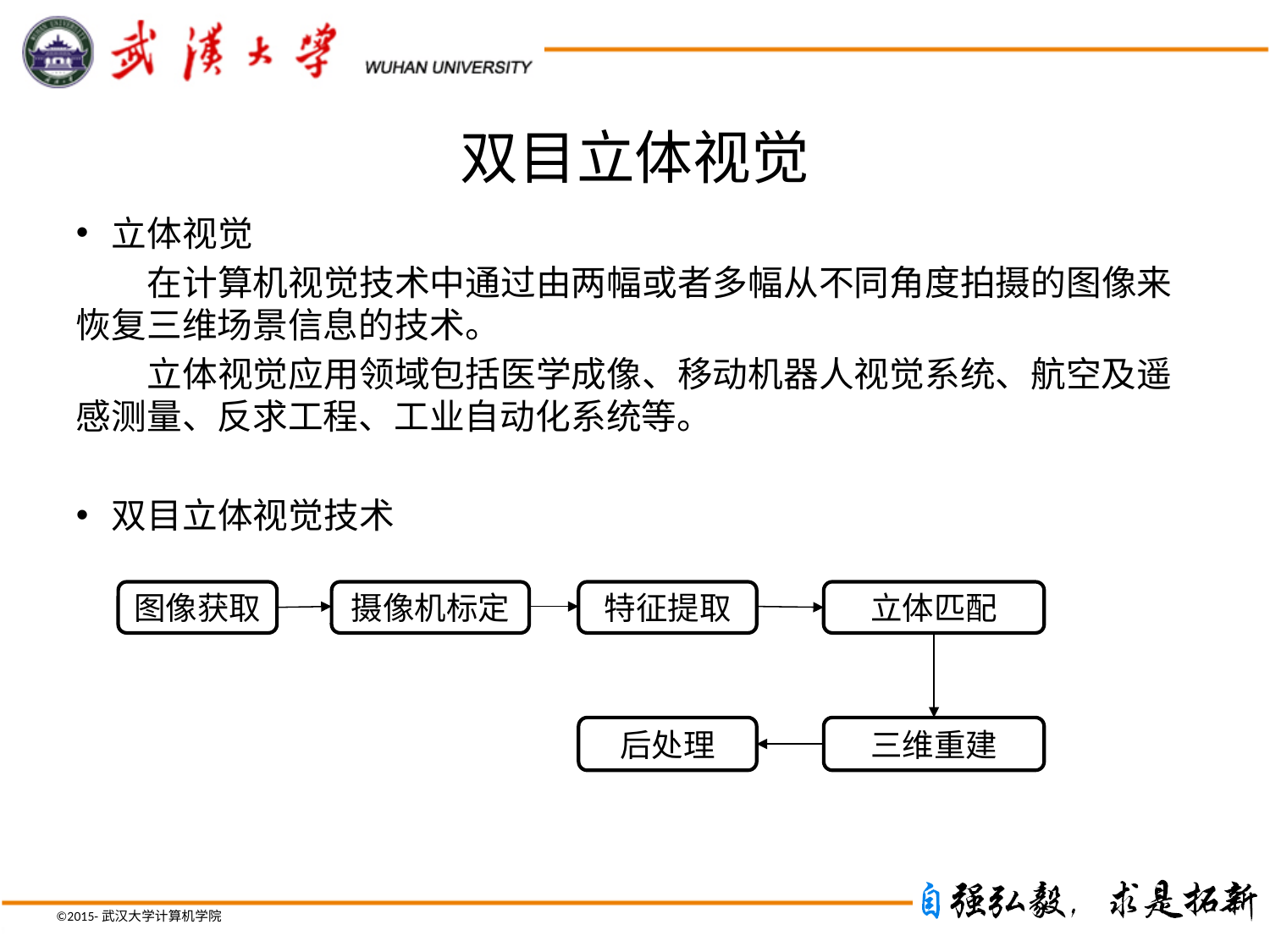

# 双目立体视觉
立体视觉
        在计算机视觉技术中通过由两幅或者多幅从不同角度拍摄的图像来恢复三维场景信息的技术。
        立体视觉应用领域包括医学成像、移动机器人视觉系统、航空及遥感测量、反求工程、工业自动化系统等。

双目立体视觉技术

图像获取
摄像机标定
特征提取
立体匹配
后处理
三维重建